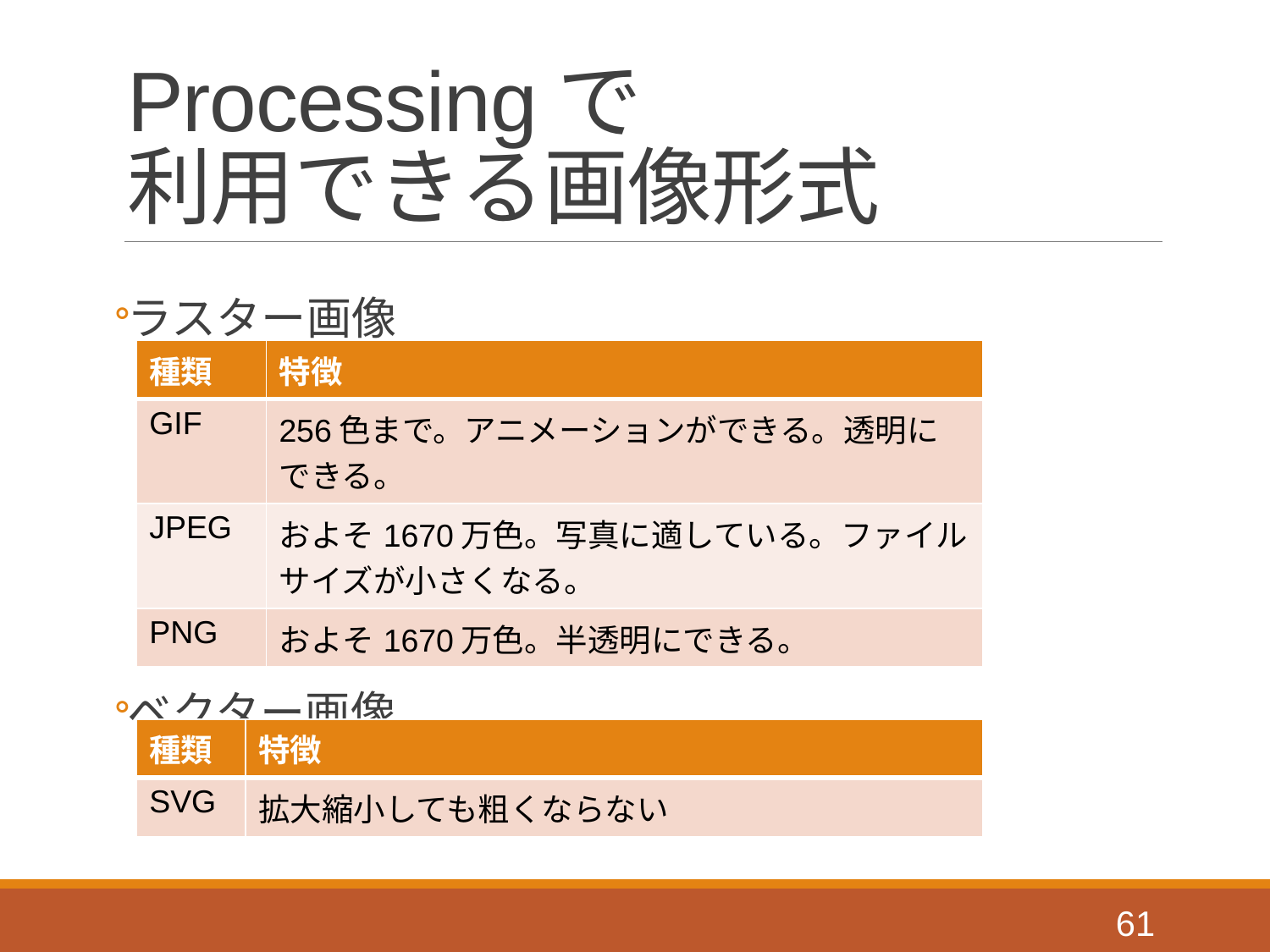

# Processingで 利用できる画像形式
ラスター画像

ベクター画像
| 種類 | 特徴 |
| --- | --- |
| GIF | 256色まで。アニメーションができる。透明にできる。 |
| JPEG | およそ1670万色。写真に適している。ファイルサイズが小さくなる。 |
| PNG | およそ1670万色。半透明にできる。 |
| 種類 | 特徴 |
| --- | --- |
| SVG | 拡大縮小しても粗くならない |
61